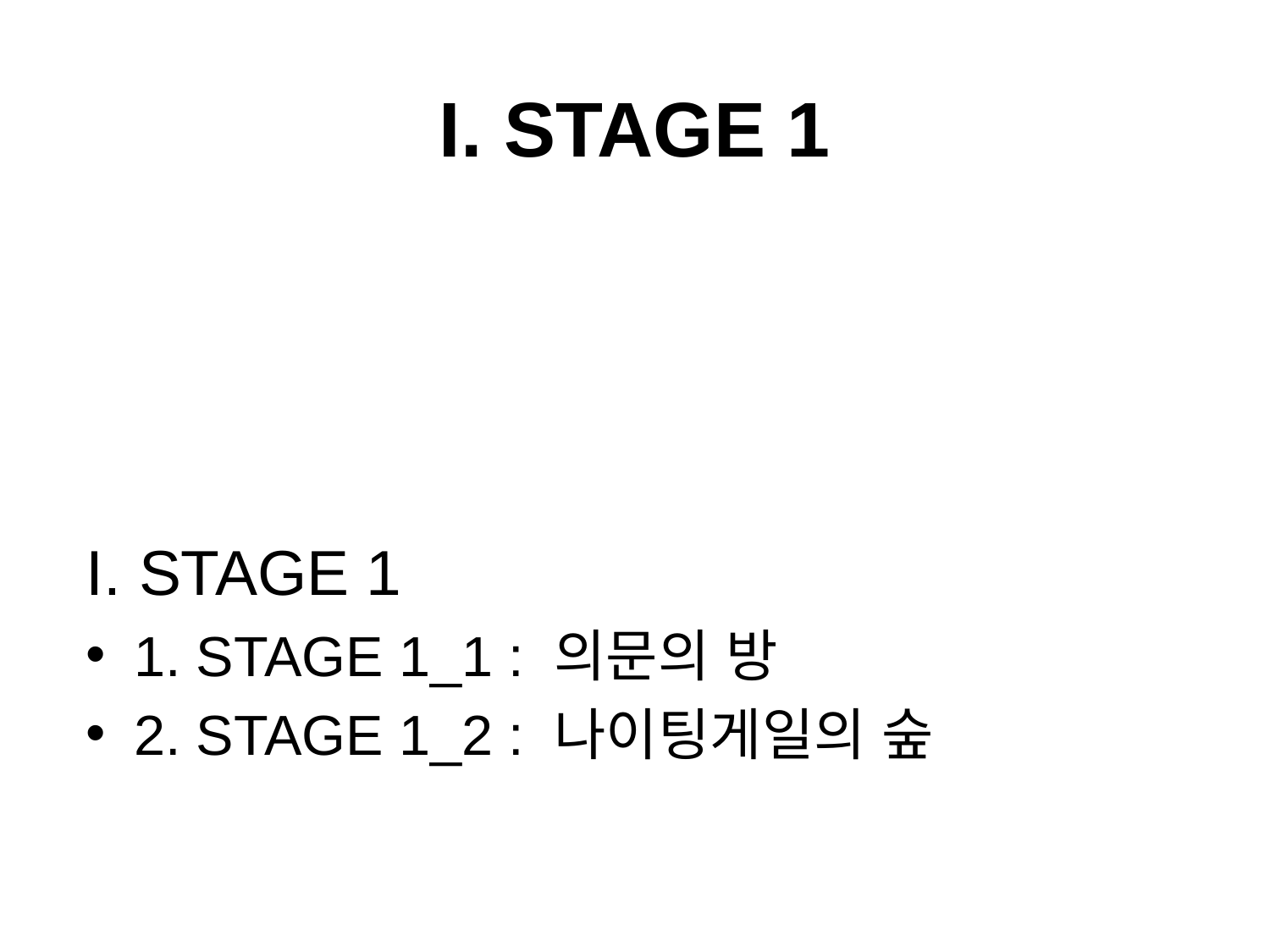

# I. STAGE 1
I. STAGE 1
1. STAGE 1_1 : 의문의 방
2. STAGE 1_2 : 나이팅게일의 숲